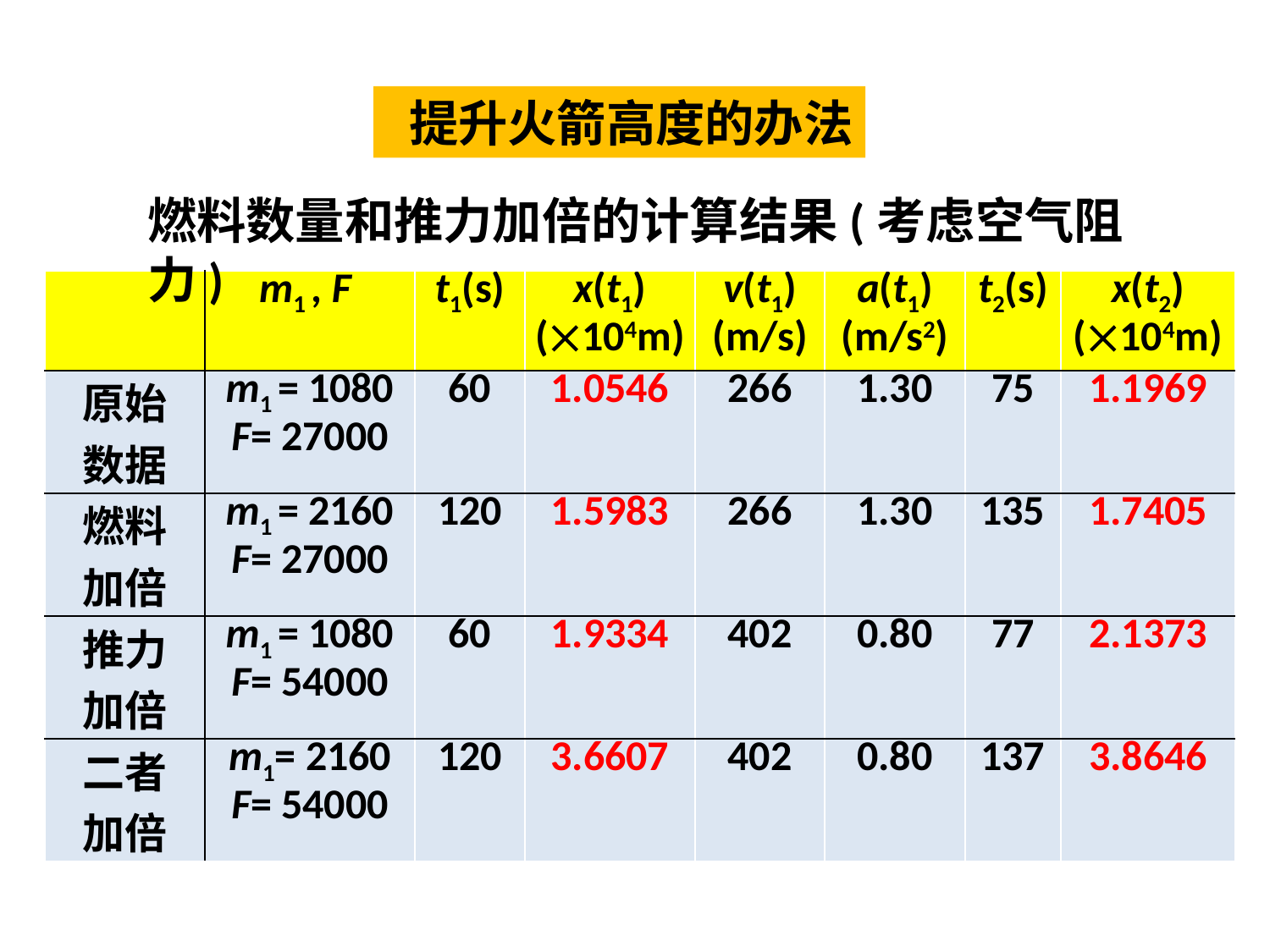

提升火箭高度的办法
燃料数量和推力加倍的计算结果(考虑空气阻力)
|  | m1 , F | t1(s) | x(t1) (×104m) | v(t1) (m/s) | a(t1) (m/s2) | t2(s) | x(t2) (×104m) |
| --- | --- | --- | --- | --- | --- | --- | --- |
| 原始 数据 | m1 = 1080 F= 27000 | 60 | 1.0546 | 266 | 1.30 | 75 | 1.1969 |
| 燃料 加倍 | m1 = 2160 F= 27000 | 120 | 1.5983 | 266 | 1.30 | 135 | 1.7405 |
| 推力 加倍 | m1 = 1080 F= 54000 | 60 | 1.9334 | 402 | 0.80 | 77 | 2.1373 |
| 二者 加倍 | m1= 2160 F= 54000 | 120 | 3.6607 | 402 | 0.80 | 137 | 3.8646 |